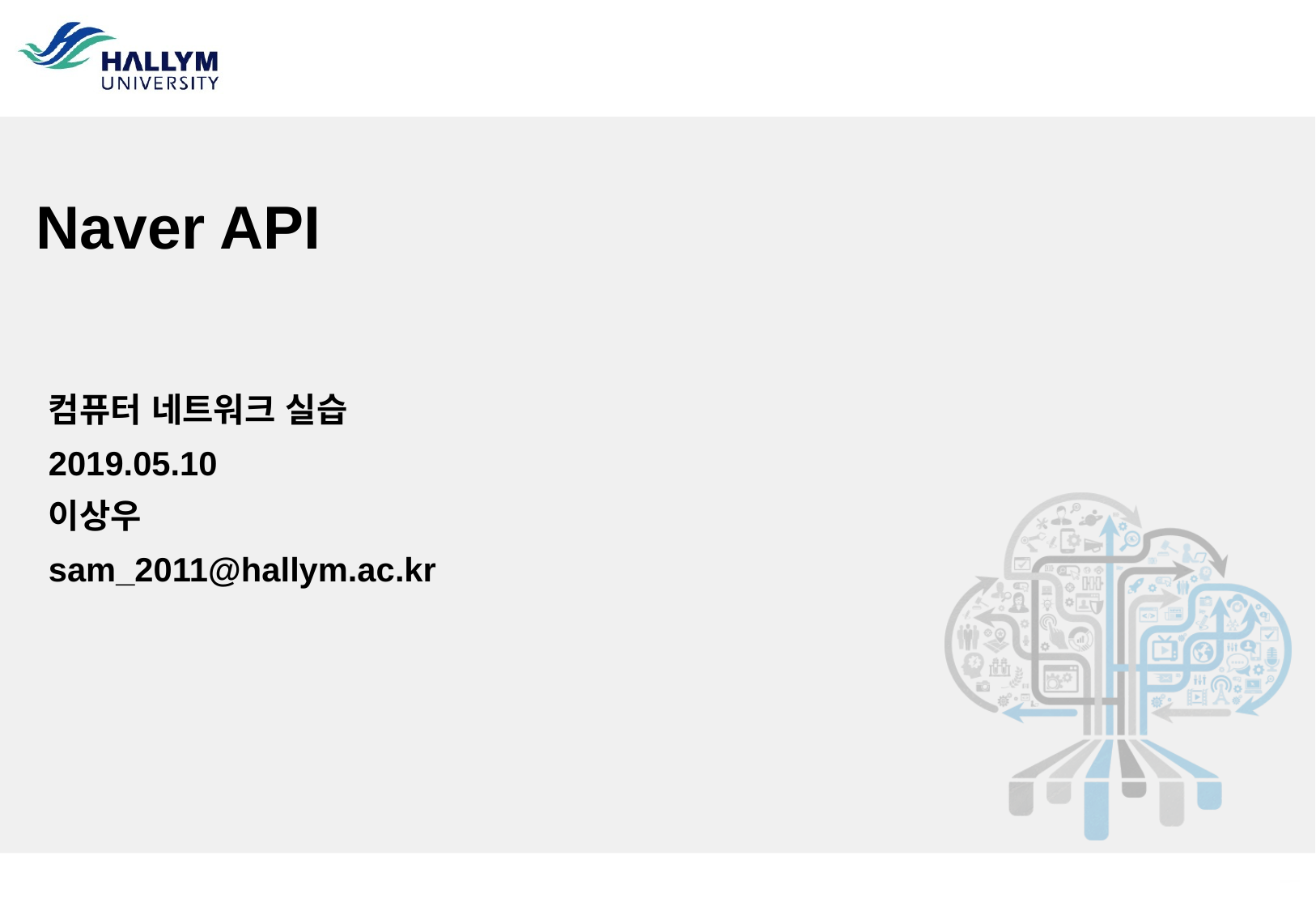

Naver API
컴퓨터 네트워크 실습
2019.05.10
이상우
sam_2011@hallym.ac.kr